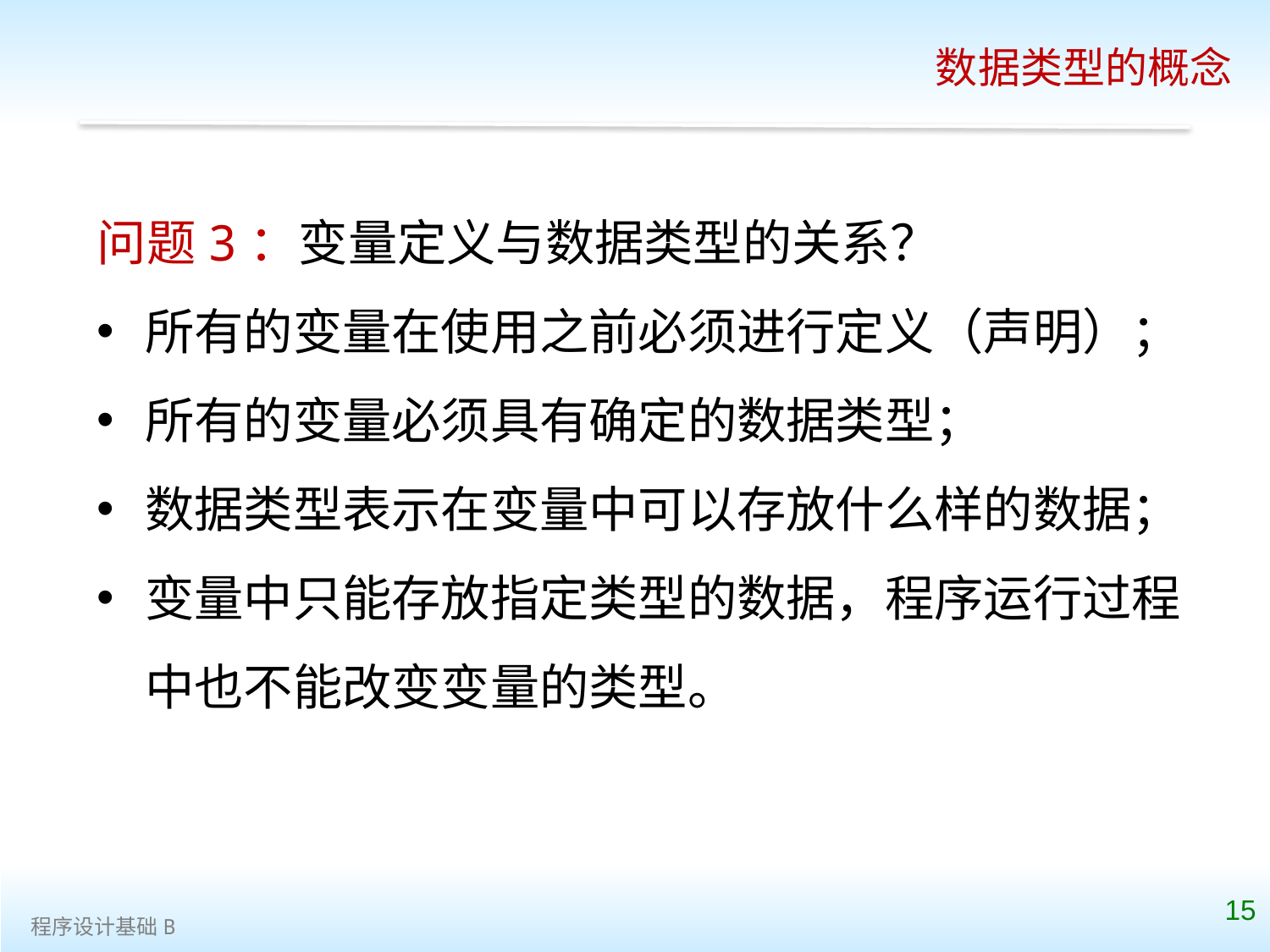

数据类型的概念
问题3：变量定义与数据类型的关系？
所有的变量在使⽤之前必须进行定义（声明）；
所有的变量必须具有确定的数据类型；
数据类型表示在变量中可以存放什么样的数据；
变量中只能存放指定类型的数据，程序运行过程中也不能改变变量的类型。
15